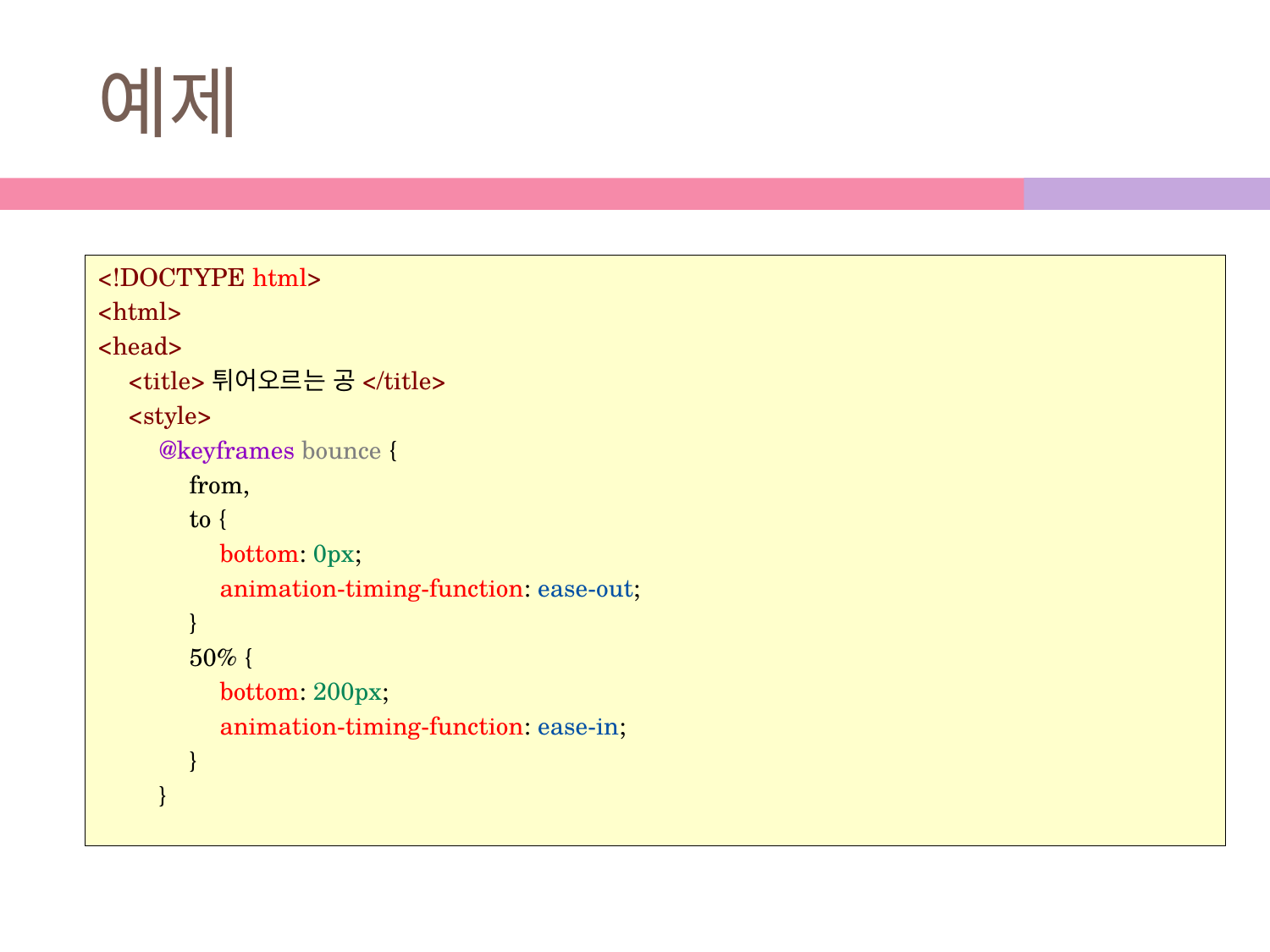

# 예제
<!DOCTYPE html>
<html>
<head>
    <title>튀어오르는 공</title>
    <style>
        @keyframes bounce {
            from,
            to {
                bottom: 0px;
                animation-timing-function: ease-out;
            }
            50% {
                bottom: 200px;
                animation-timing-function: ease-in;
            }
        }